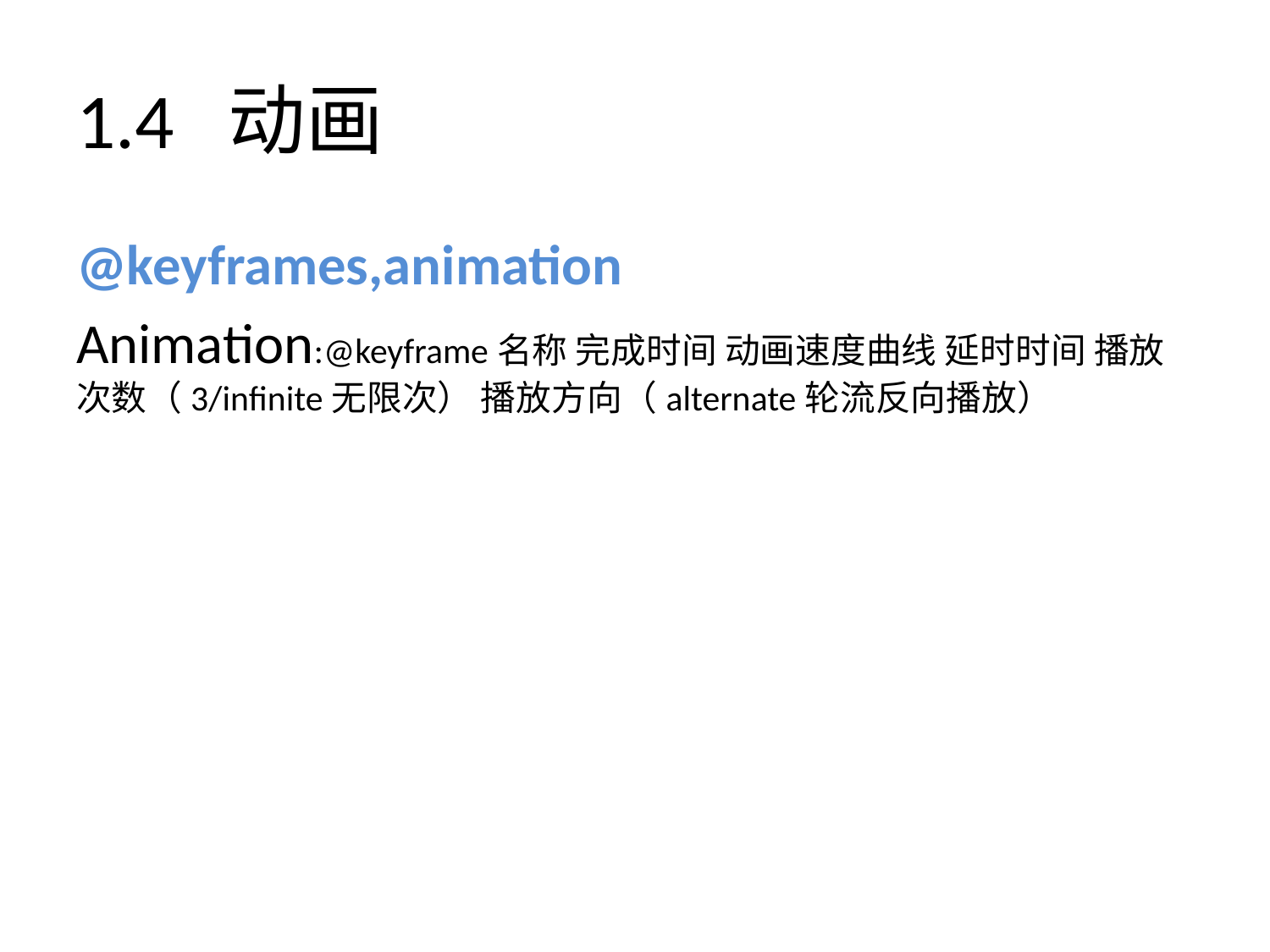

# 1.4  动画
@keyframes,animation
Animation:@keyframe名称 完成时间 动画速度曲线 延时时间 播放次数（3/infinite无限次） 播放方向（alternate轮流反向播放）